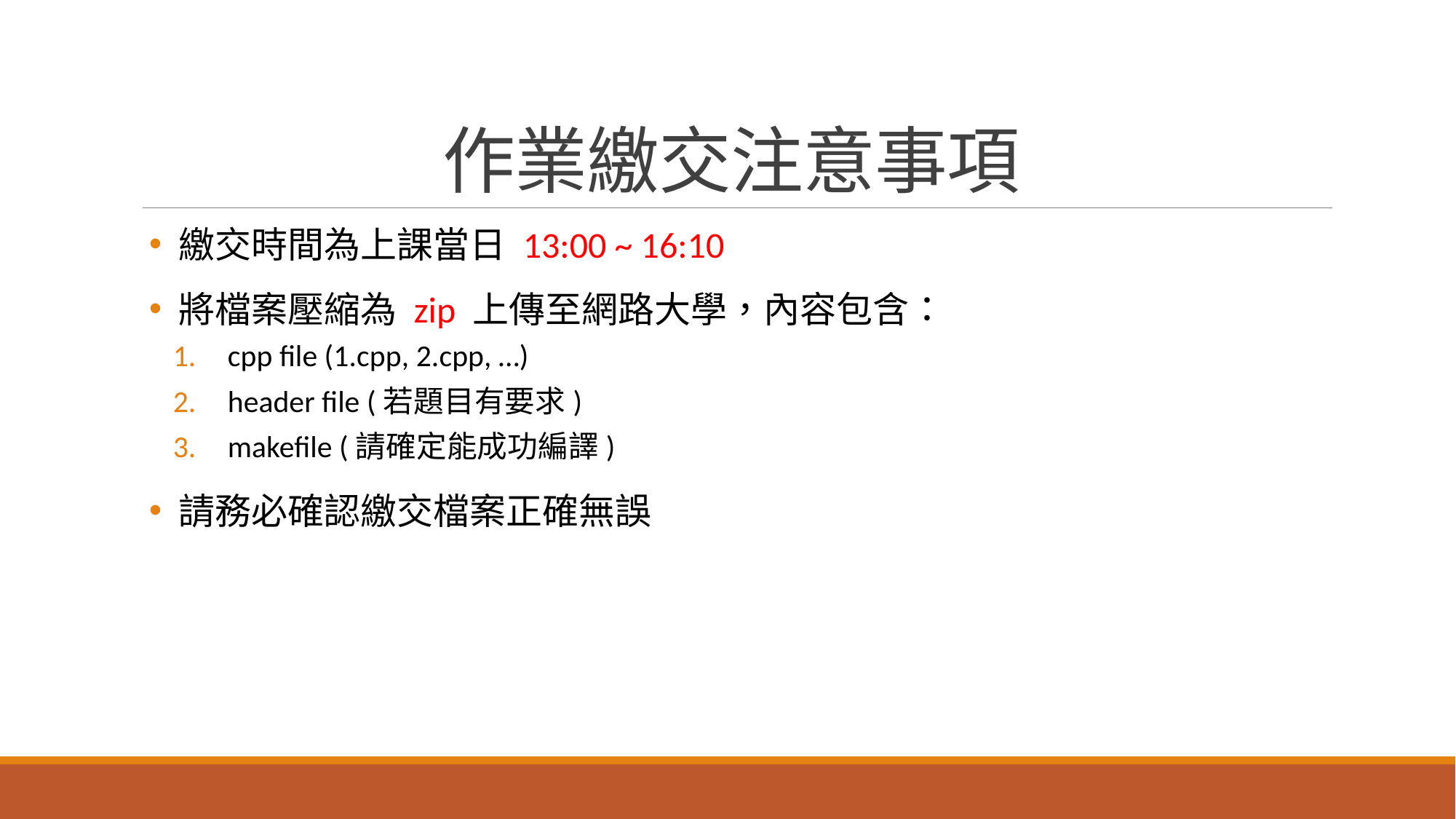

# 作業繳交注意事項
 繳交時間為上課當日 13:00 ~ 16:10
 將檔案壓縮為 zip 上傳至網路大學，內容包含：
cpp file (1.cpp, 2.cpp, …)
header file (若題目有要求)
makefile (請確定能成功編譯)
 請務必確認繳交檔案正確無誤